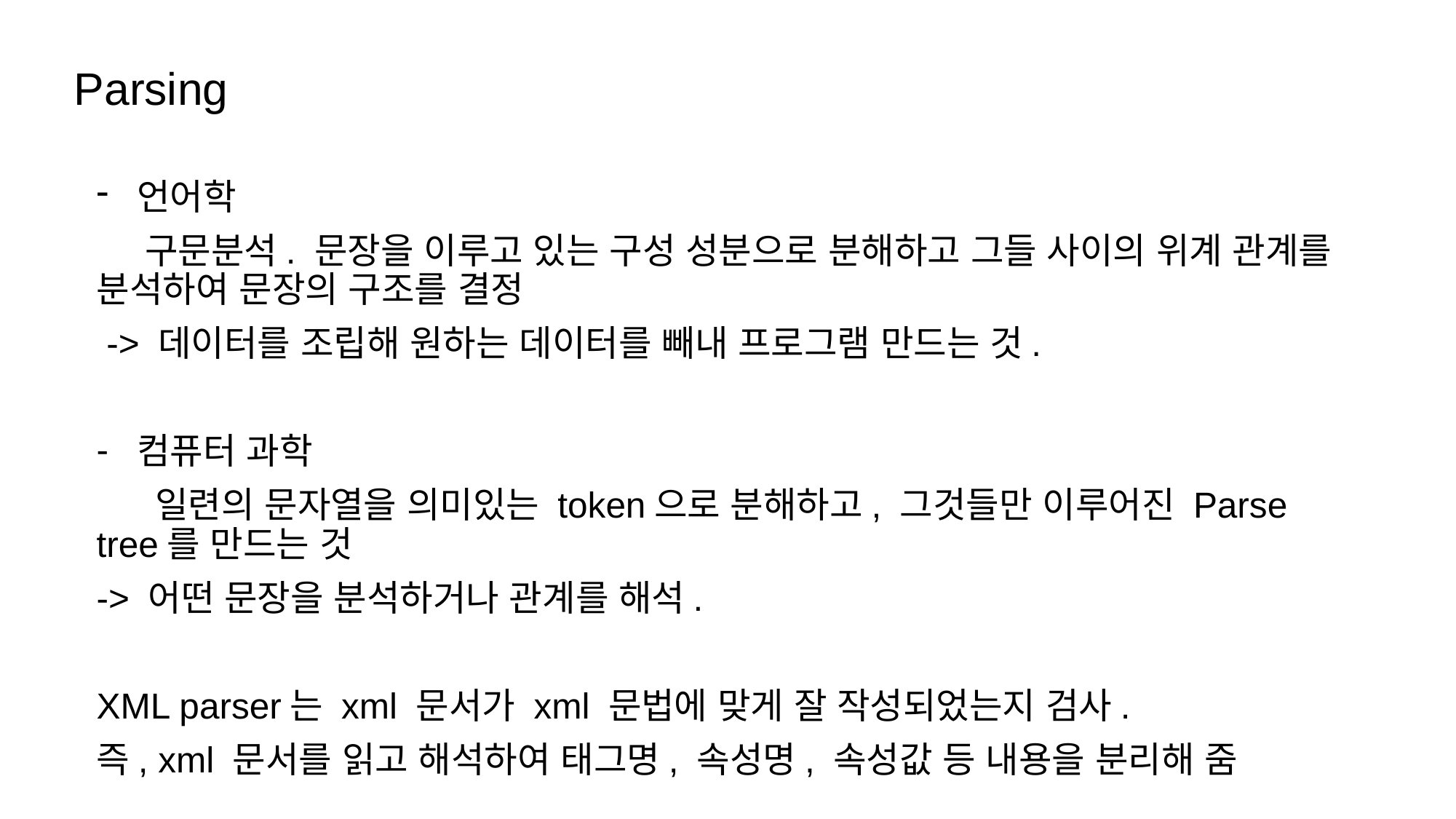

# Parsing
언어학
    구문분석. 문장을 이루고 있는 구성 성분으로 분해하고 그들 사이의 위계 관계를 분석하여 문장의 구조를 결정
 -> 데이터를 조립해 원하는 데이터를 빼내 프로그램 만드는 것.

컴퓨터 과학
     일련의 문자열을 의미있는 token으로 분해하고, 그것들만 이루어진 Parse tree를 만드는 것
-> 어떤 문장을 분석하거나 관계를 해석.

XML parser는 xml 문서가 xml 문법에 맞게 잘 작성되었는지 검사.
즉, xml 문서를 읽고 해석하여 태그명, 속성명, 속성값 등 내용을 분리해 줌